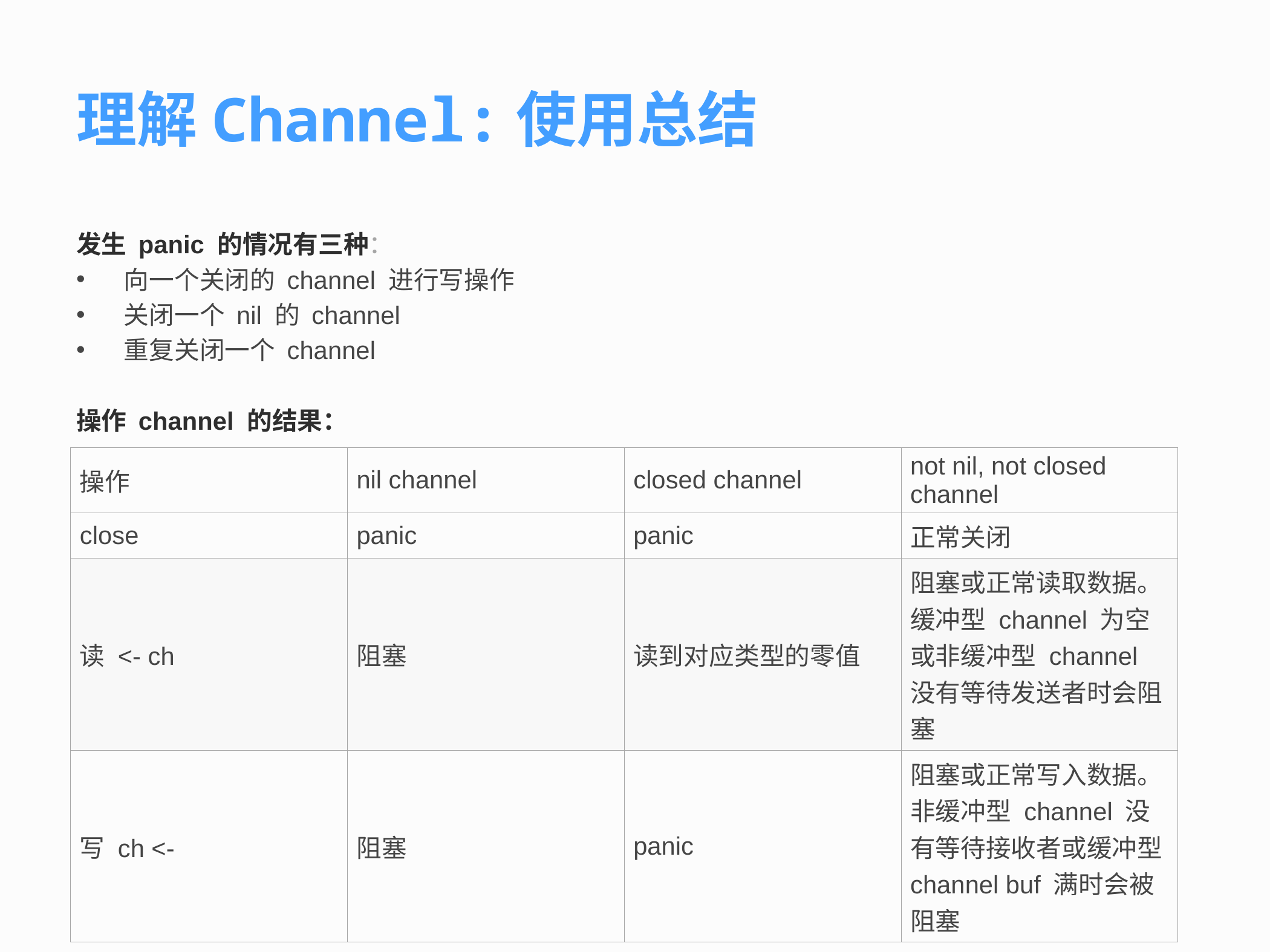

# 理解Channel:使用总结
发生 panic 的情况有三种：
向一个关闭的 channel 进行写操作
关闭一个 nil 的 channel
重复关闭一个 channel

操作 channel 的结果：

| 操作 | nil channel | closed channel | not nil, not closed channel |
| --- | --- | --- | --- |
| close | panic | panic | 正常关闭 |
| 读 <- ch | 阻塞 | 读到对应类型的零值 | 阻塞或正常读取数据。缓冲型 channel 为空或非缓冲型 channel 没有等待发送者时会阻塞 |
| 写 ch <- | 阻塞 | panic | 阻塞或正常写入数据。非缓冲型 channel 没有等待接收者或缓冲型 channel buf 满时会被阻塞 |